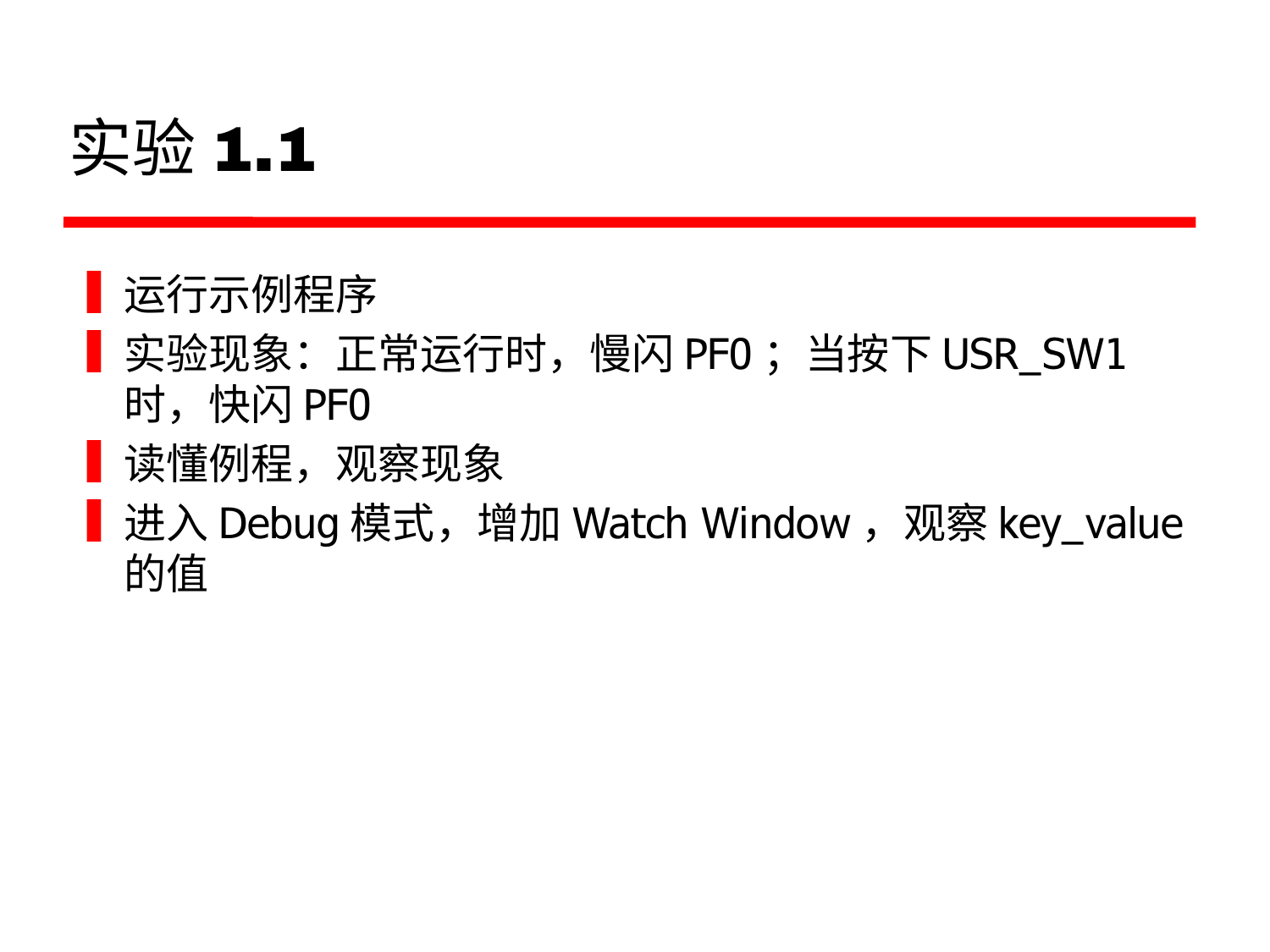

# 实验1.1
运行示例程序
实验现象：正常运行时，慢闪PF0；当按下USR_SW1时，快闪PF0
读懂例程，观察现象
进入Debug模式，增加Watch Window，观察key_value 的值